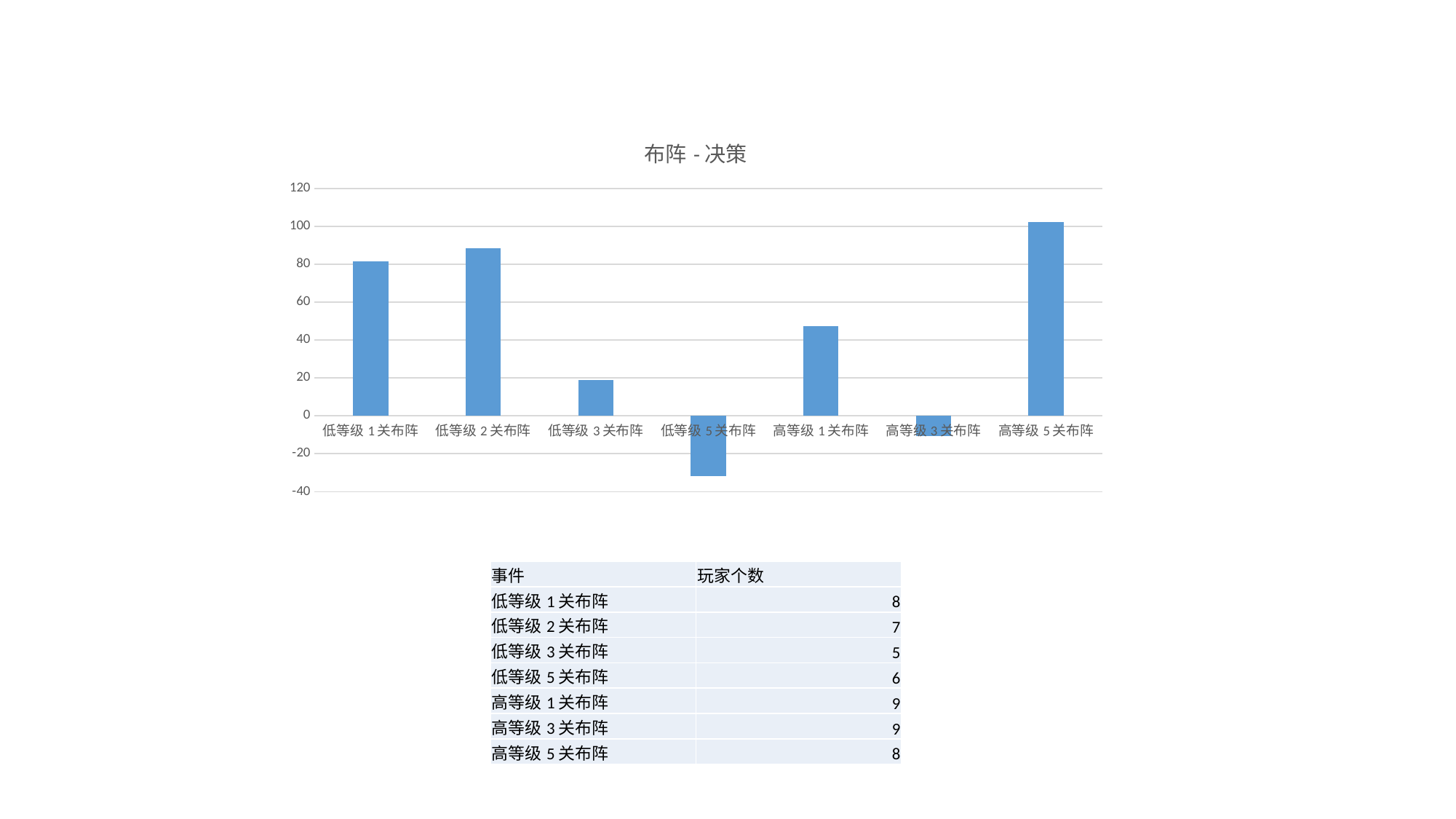

### Chart: 布阵-决策

| Category |  |
|---|---|
| 低等级1关布阵 | 81.3432541326333 |
| 低等级2关布阵 | 88.40630331454422 |
| 低等级3关布阵 | 18.732390273589512 |
| 低等级5关布阵 | -31.661413808966664 |
| 高等级1关布阵 | 47.40825988900132 |
| 高等级3关布阵 | -10.638765841389736 |
| 高等级5关布阵 | 102.27015338222013 |
| 事件 | 玩家个数 |
| --- | --- |
| 低等级1关布阵 | 8 |
| 低等级2关布阵 | 7 |
| 低等级3关布阵 | 5 |
| 低等级5关布阵 | 6 |
| 高等级1关布阵 | 9 |
| 高等级3关布阵 | 9 |
| 高等级5关布阵 | 8 |